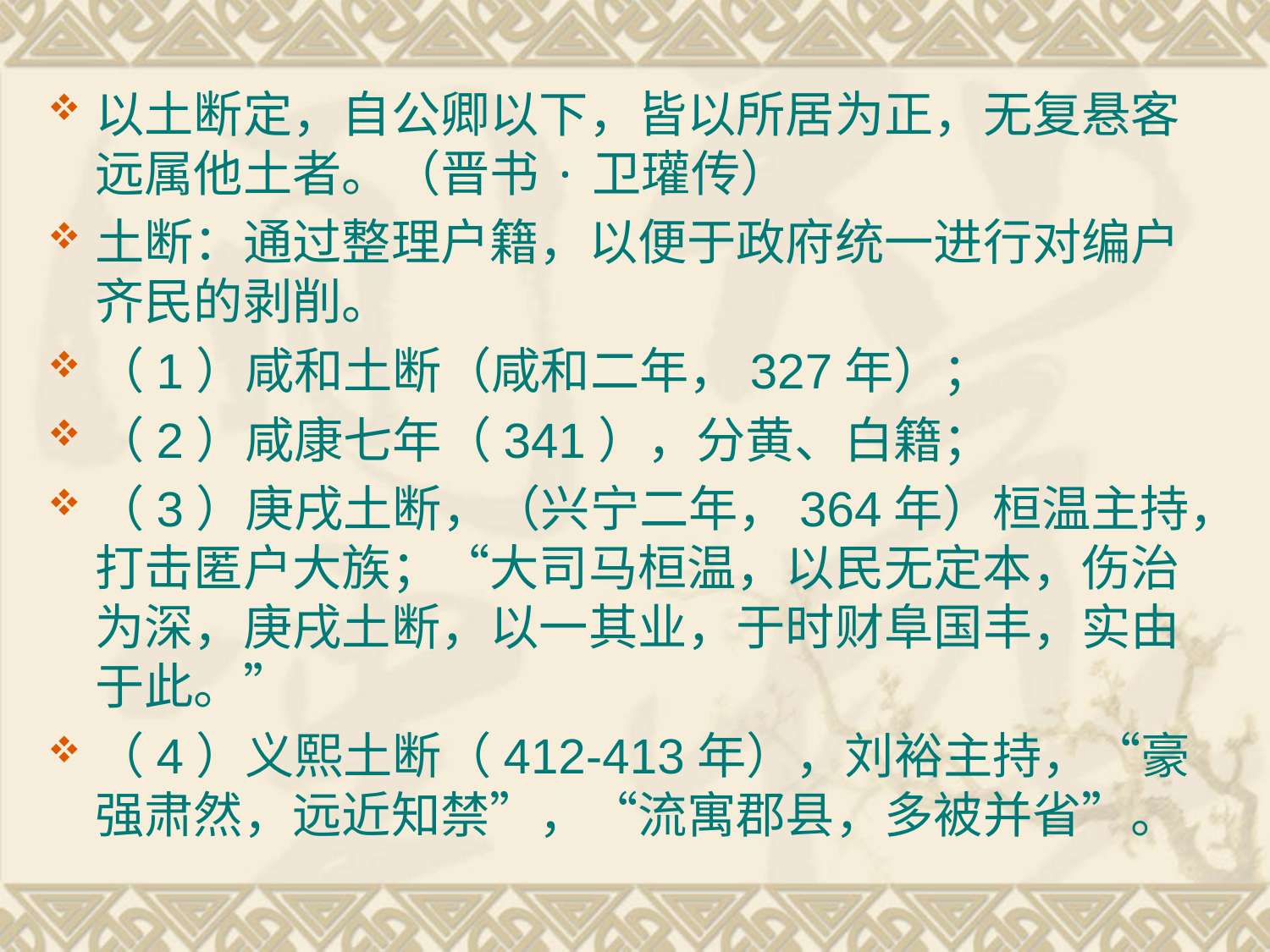

以土断定，自公卿以下，皆以所居为正，无复悬客远属他土者。（晋书·卫瓘传）
土断：通过整理户籍，以便于政府统一进行对编户齐民的剥削。
（1）咸和土断（咸和二年，327年）；
（2）咸康七年（341），分黄、白籍；
（3）庚戌土断，（兴宁二年，364年）桓温主持，打击匿户大族；“大司马桓温，以民无定本，伤治为深，庚戌土断，以一其业，于时财阜国丰，实由于此。”
（4）义熙土断（412-413年），刘裕主持，“豪强肃然，远近知禁”，“流寓郡县，多被并省”。